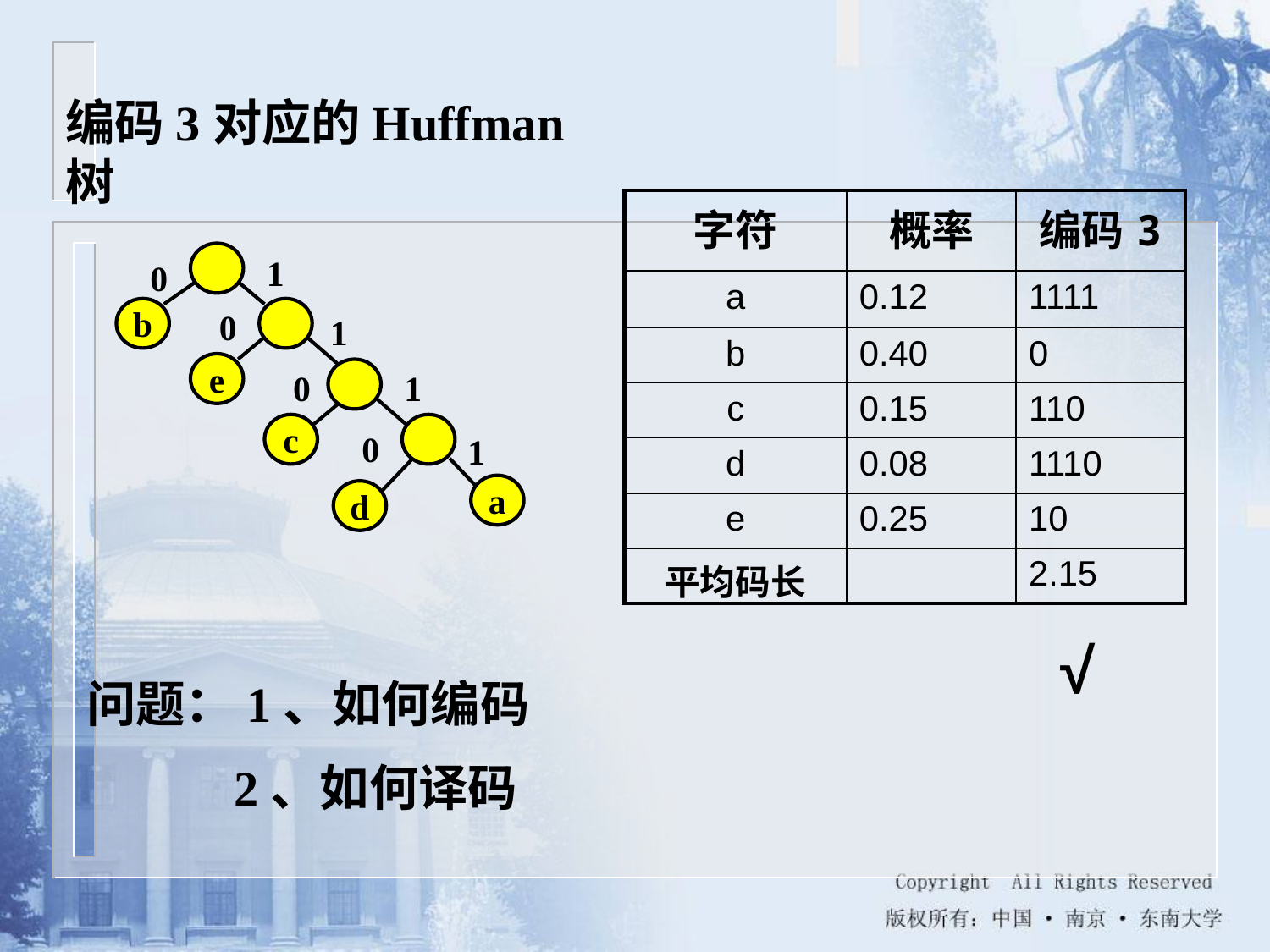

编码3对应的Huffman树
| 字符 | 概率 | 编码3 |
| --- | --- | --- |
| a | 0.12 | 1111 |
| b | 0.40 | 0 |
| c | 0.15 | 110 |
| d | 0.08 | 1110 |
| e | 0.25 | 10 |
| 平均码长 |  | 2.15 |

1
0

b

0
1

e

1
0

c

0
1

a
d
√
问题：1、如何编码
            2、如何译码